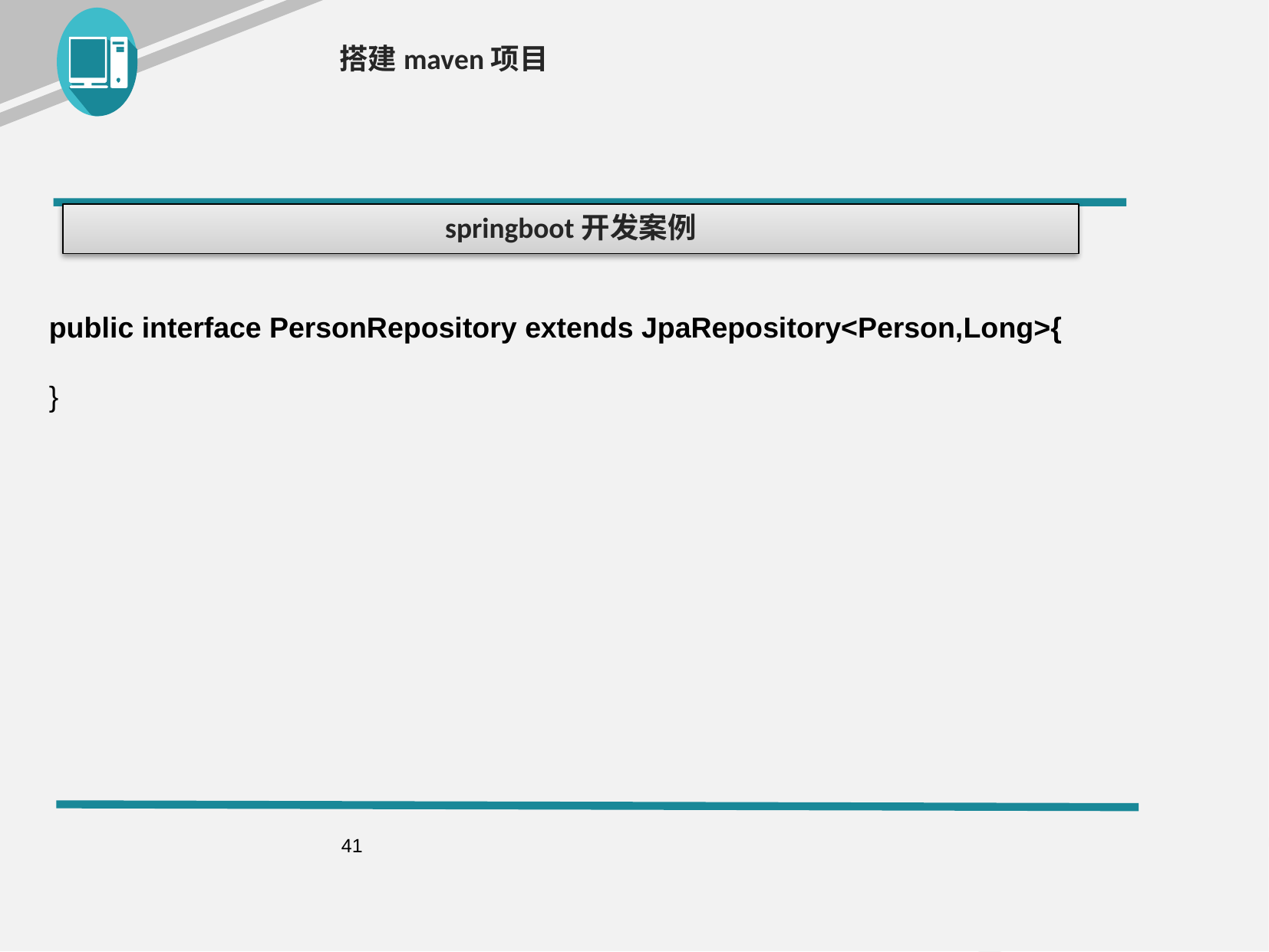

搭建maven项目

springboot开发案例

public interface PersonRepository extends JpaRepository<Person,Long>{

}

41